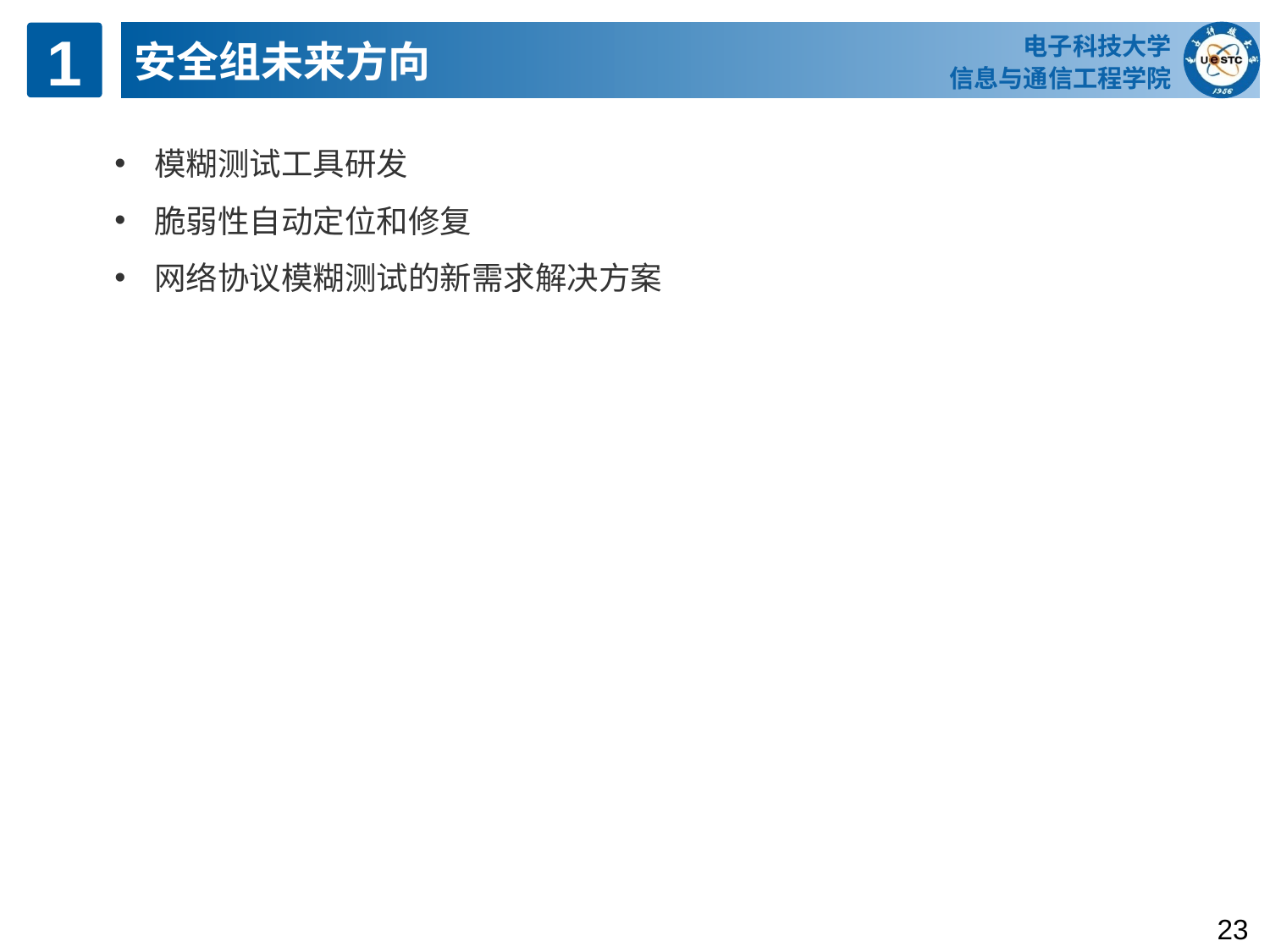

电子科技大学
信息与通信工程学院

1
安全组未来方向
模糊测试工具研发
脆弱性自动定位和修复
网络协议模糊测试的新需求解决方案